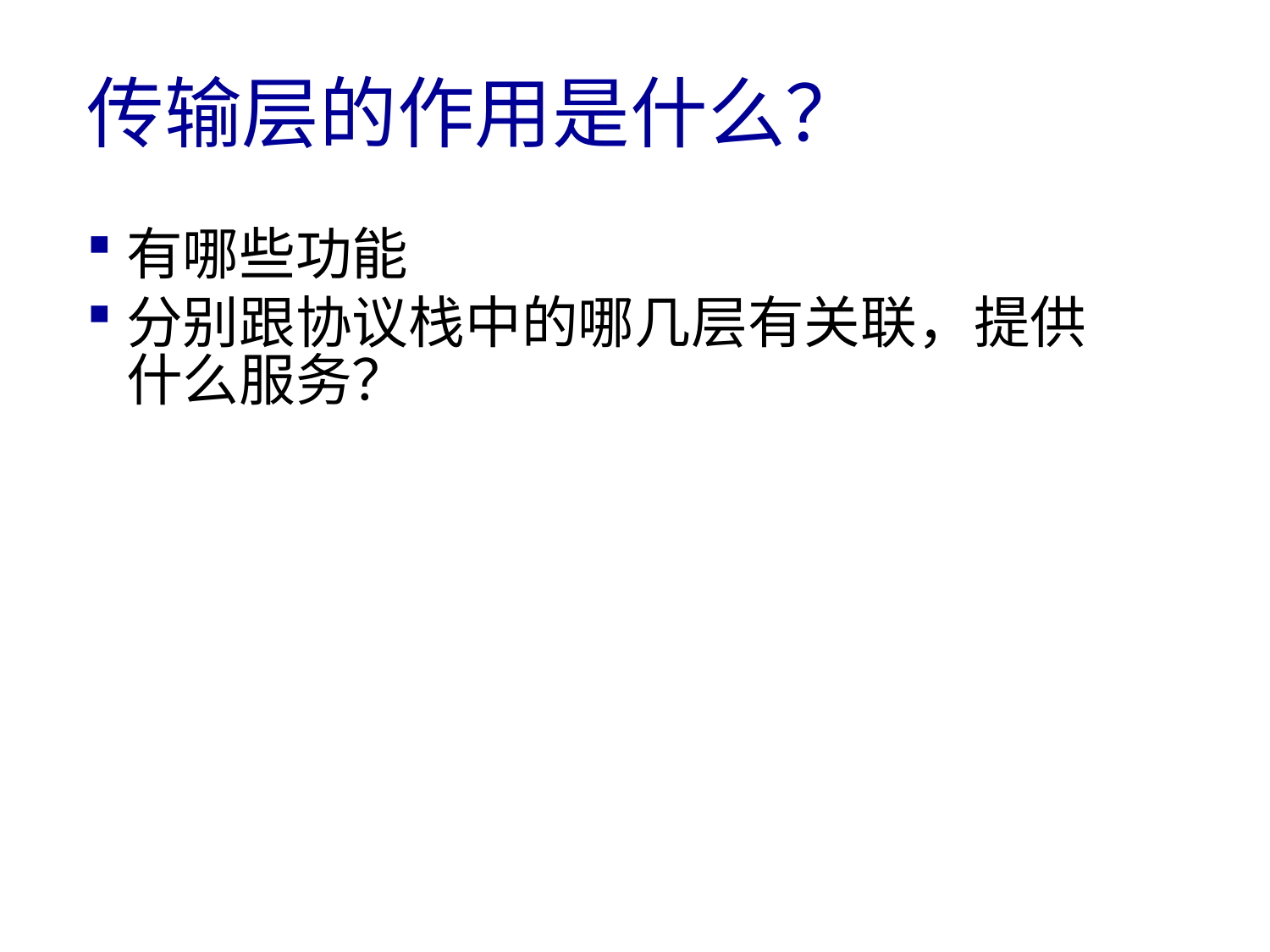

# 传输层的作用是什么？
有哪些功能
分别跟协议栈中的哪几层有关联，提供什么服务？